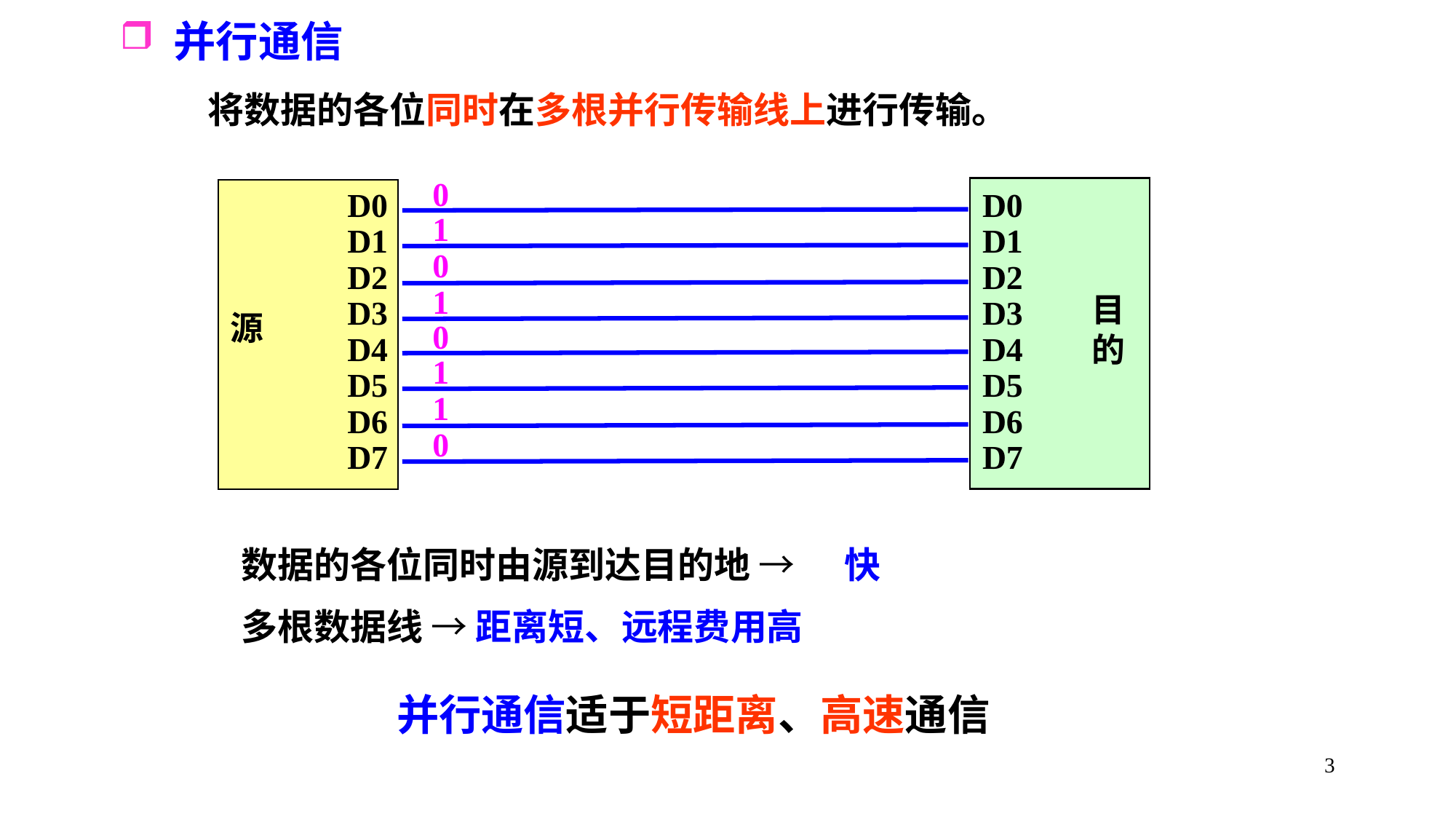

并行通信
   将数据的各位同时在多根并行传输线上进行传输。
0
1
0
1
0
1
1
0

D0
D1
D2
D3
D4
D5
D6
D7
目
的

D0
D1
D2
D3
D4
D5
D6
D7
源

数据的各位同时由源到达目的地 →      快
多根数据线 → 距离短、远程费用高
并行通信适于短距离、高速通信
3